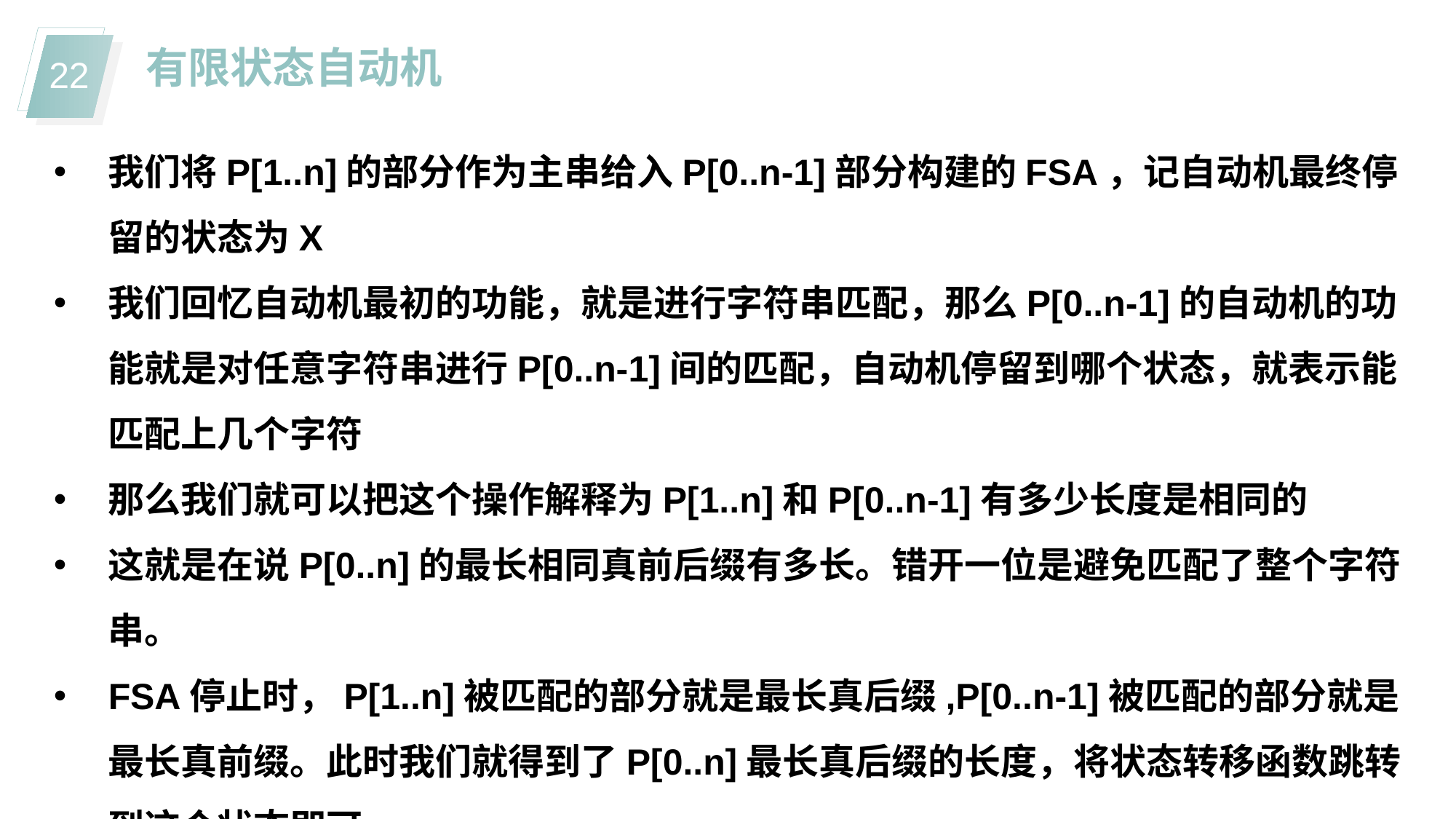

有限状态自动机
我们将P[1..n]的部分作为主串给入P[0..n-1]部分构建的FSA，记自动机最终停留的状态为X
我们回忆自动机最初的功能，就是进行字符串匹配，那么P[0..n-1]的自动机的功能就是对任意字符串进行P[0..n-1]间的匹配，自动机停留到哪个状态，就表示能匹配上几个字符
那么我们就可以把这个操作解释为P[1..n]和P[0..n-1]有多少长度是相同的
这就是在说P[0..n]的最长相同真前后缀有多长。错开一位是避免匹配了整个字符串。
FSA停止时，P[1..n]被匹配的部分就是最长真后缀,P[0..n-1]被匹配的部分就是最长真前缀。此时我们就得到了P[0..n]最长真后缀的长度，将状态转移函数跳转到这个状态即可。